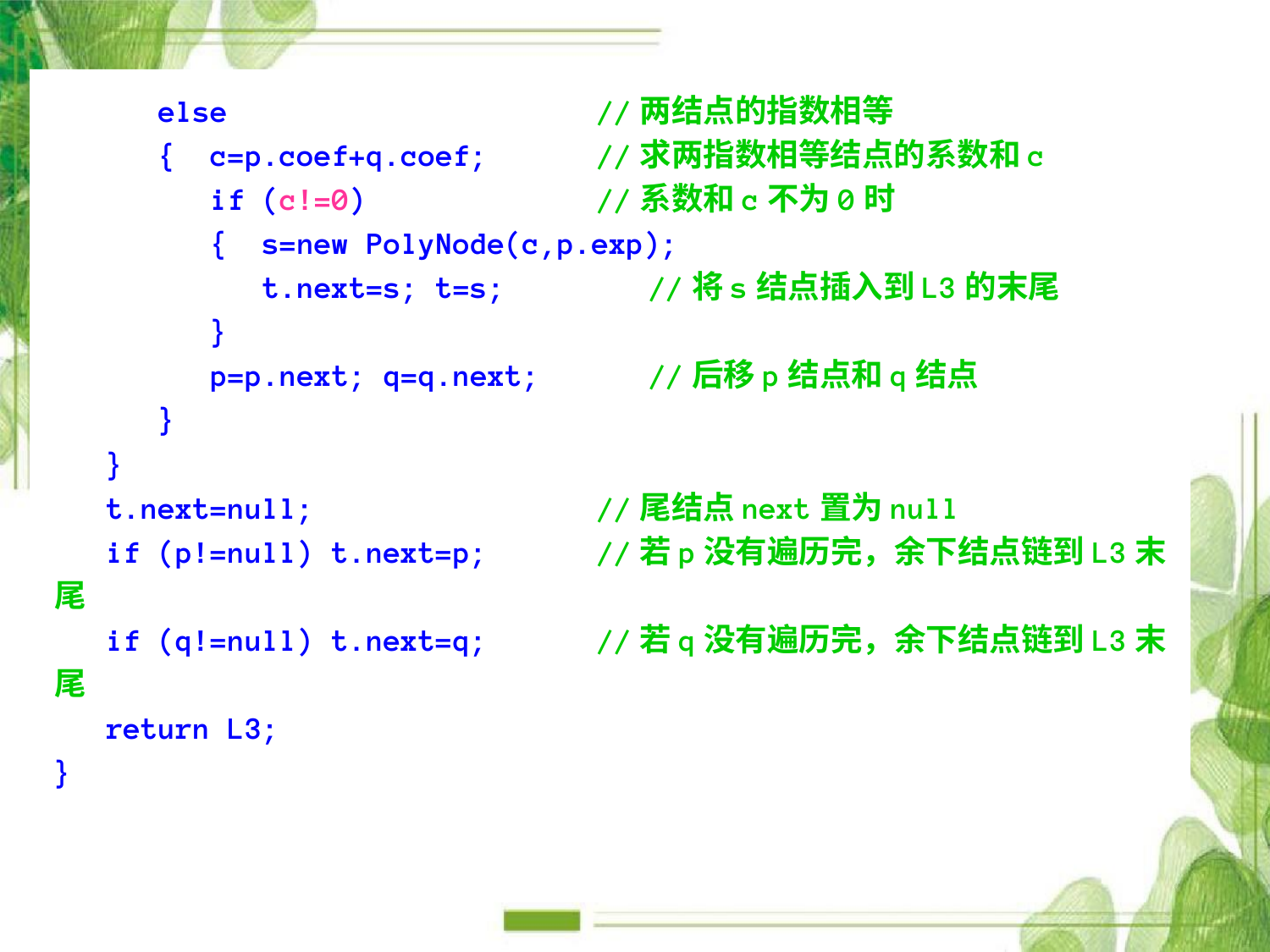

else			  //两结点的指数相等
      {  c=p.coef+q.coef;	  //求两指数相等结点的系数和c
         if (c!=0)		  //系数和c不为0时
         {  s=new PolyNode(c,p.exp);
            t.next=s; t=s;	     //将s结点插入到L3的末尾
         }
         p=p.next; q=q.next;	     //后移p结点和q结点
      }
   }
   t.next=null;		  //尾结点next置为null
   if (p!=null) t.next=p;	  //若p没有遍历完，余下结点链到L3末尾
   if (q!=null) t.next=q;	  //若q没有遍历完，余下结点链到L3末尾
   return L3;
}